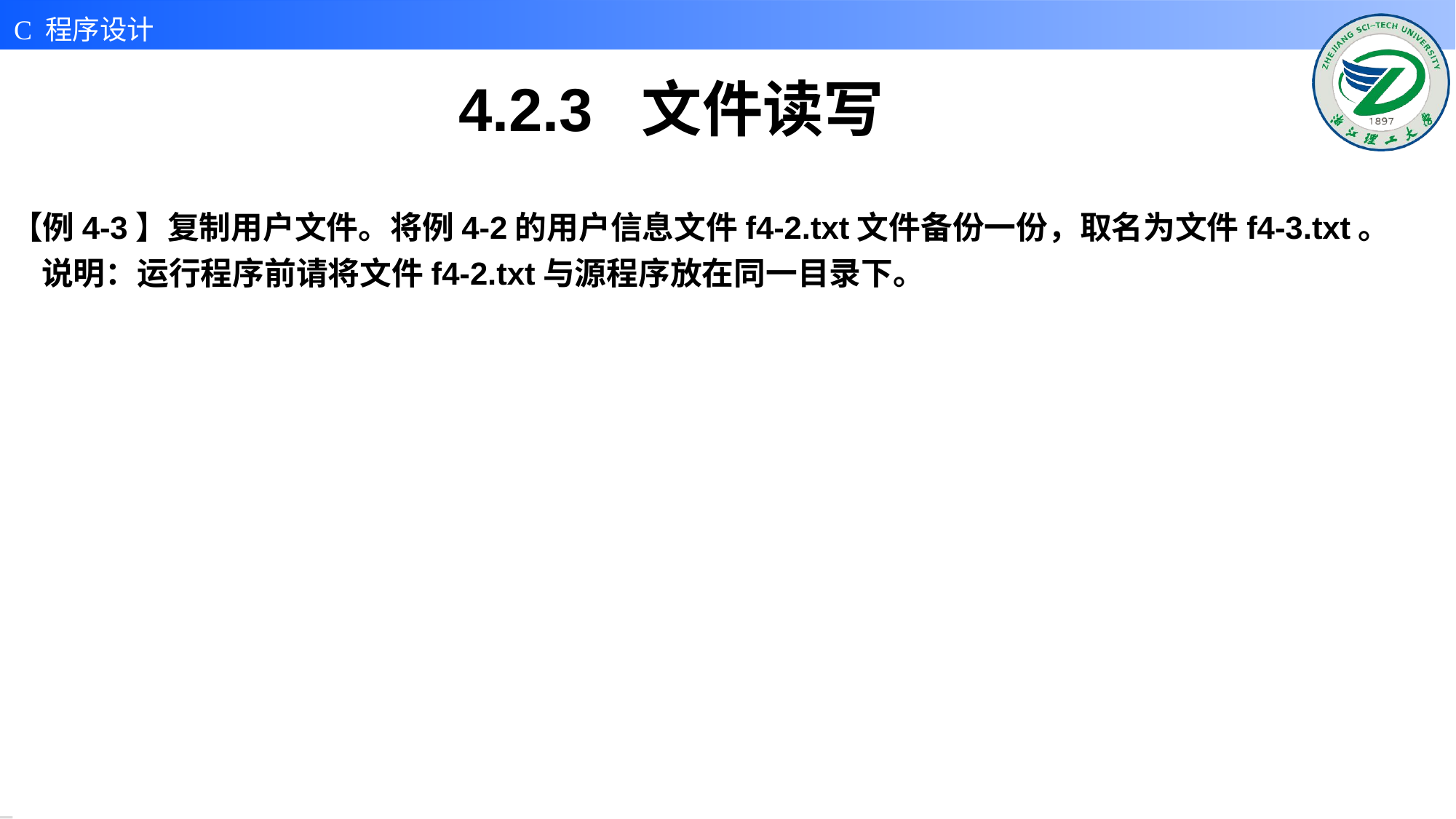

# 4.2.3  文件读写
【例4-3】复制用户文件。将例4-2的用户信息文件f4-2.txt文件备份一份，取名为文件f4-3.txt。说明：运行程序前请将文件f4-2.txt与源程序放在同一目录下。